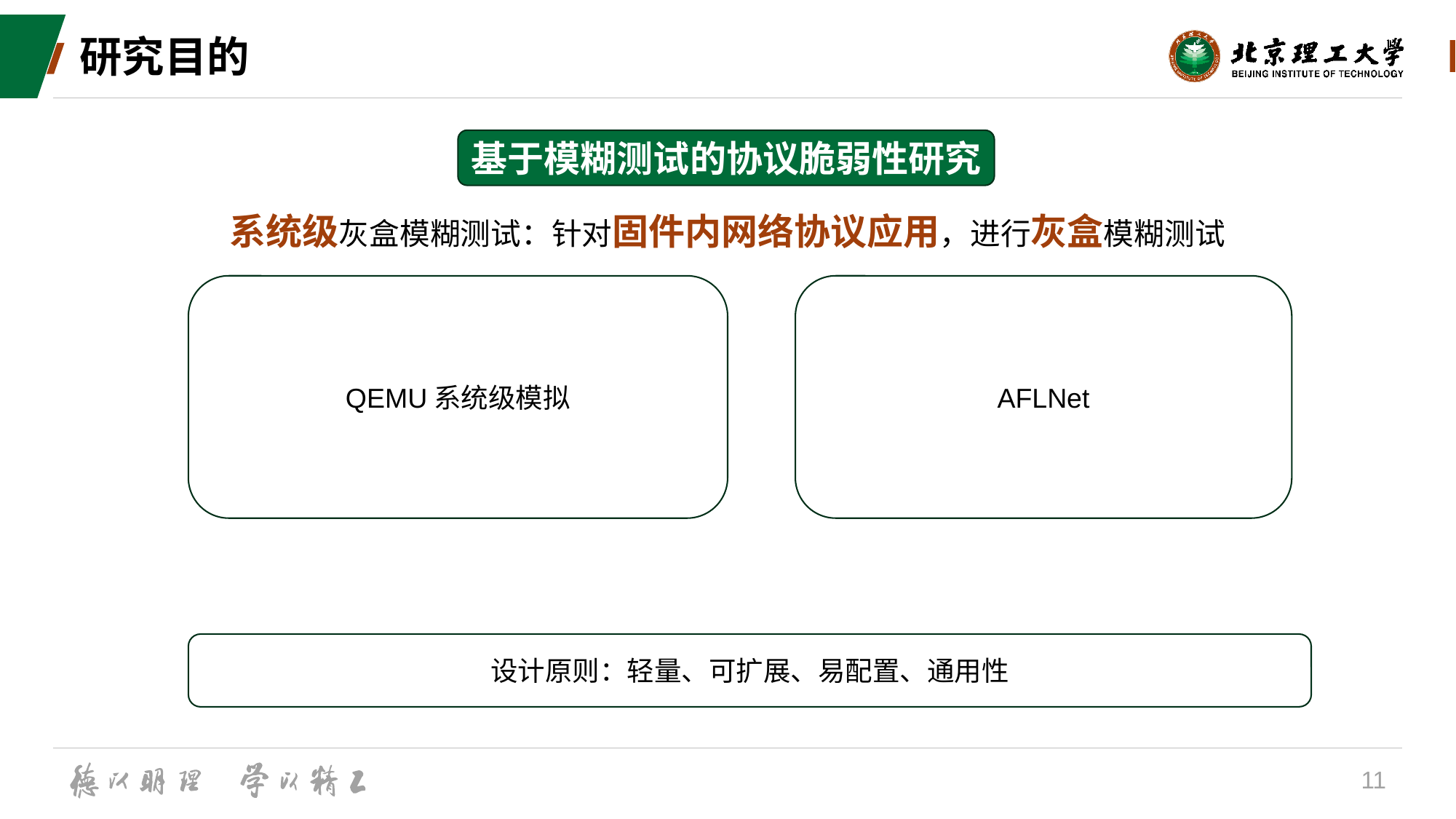

# 研究目的

基于模糊测试的协议脆弱性研究
系统级灰盒模糊测试：针对固件内网络协议应用，进行灰盒模糊测试
QEMU系统级模拟
AFLNet
设计原则：轻量、可扩展、易配置、通用性